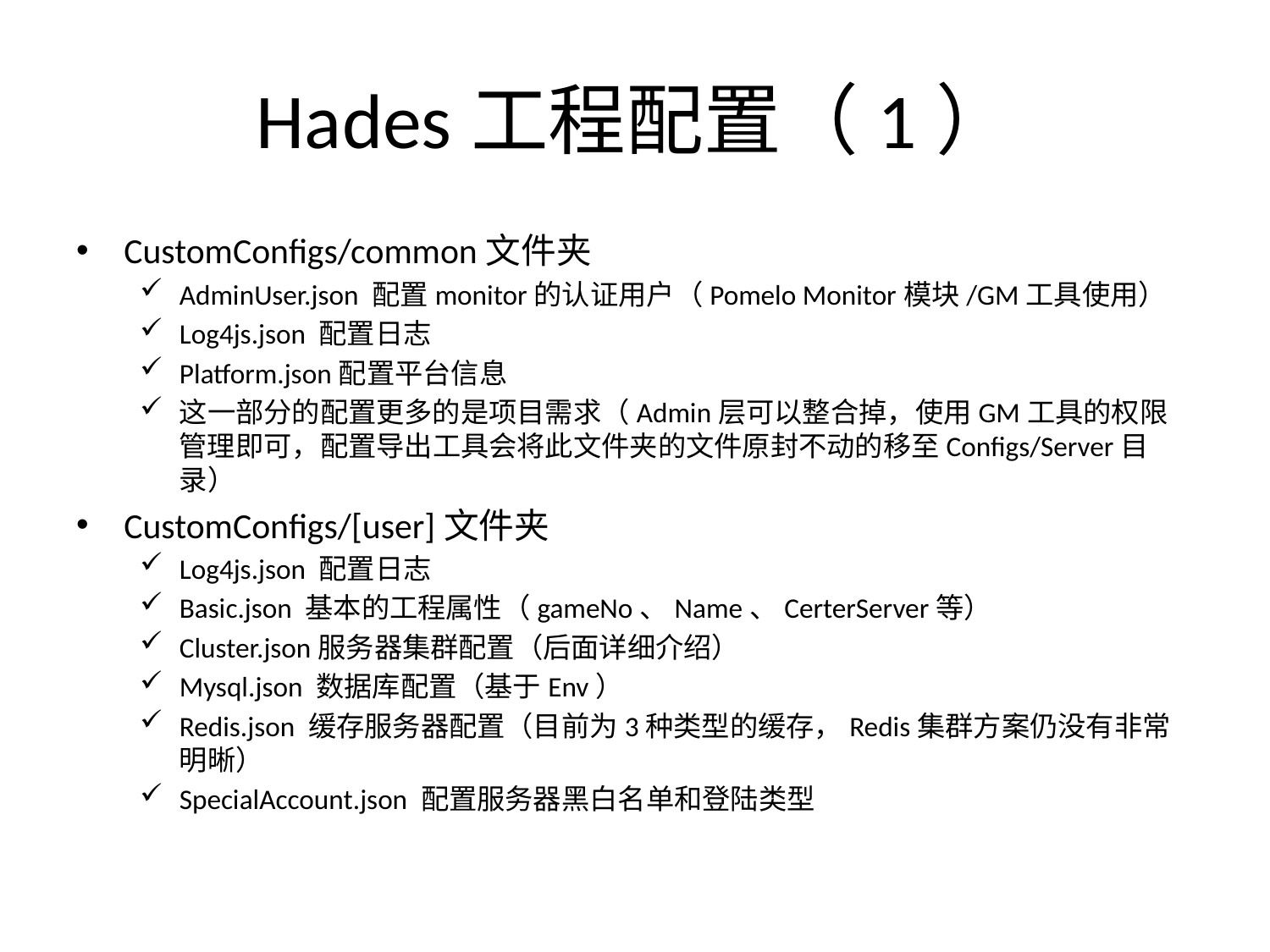

# Hades工程配置（1）
CustomConfigs/common文件夹
AdminUser.json 配置monitor的认证用户（Pomelo Monitor模块/GM工具使用）
Log4js.json 配置日志
Platform.json配置平台信息
这一部分的配置更多的是项目需求（Admin层可以整合掉，使用GM工具的权限管理即可，配置导出工具会将此文件夹的文件原封不动的移至Configs/Server目录）
CustomConfigs/[user]文件夹
Log4js.json 配置日志
Basic.json 基本的工程属性（gameNo、Name、CerterServer等）
Cluster.json服务器集群配置（后面详细介绍）
Mysql.json 数据库配置（基于Env）
Redis.json 缓存服务器配置（目前为3种类型的缓存，Redis集群方案仍没有非常明晰）
SpecialAccount.json 配置服务器黑白名单和登陆类型